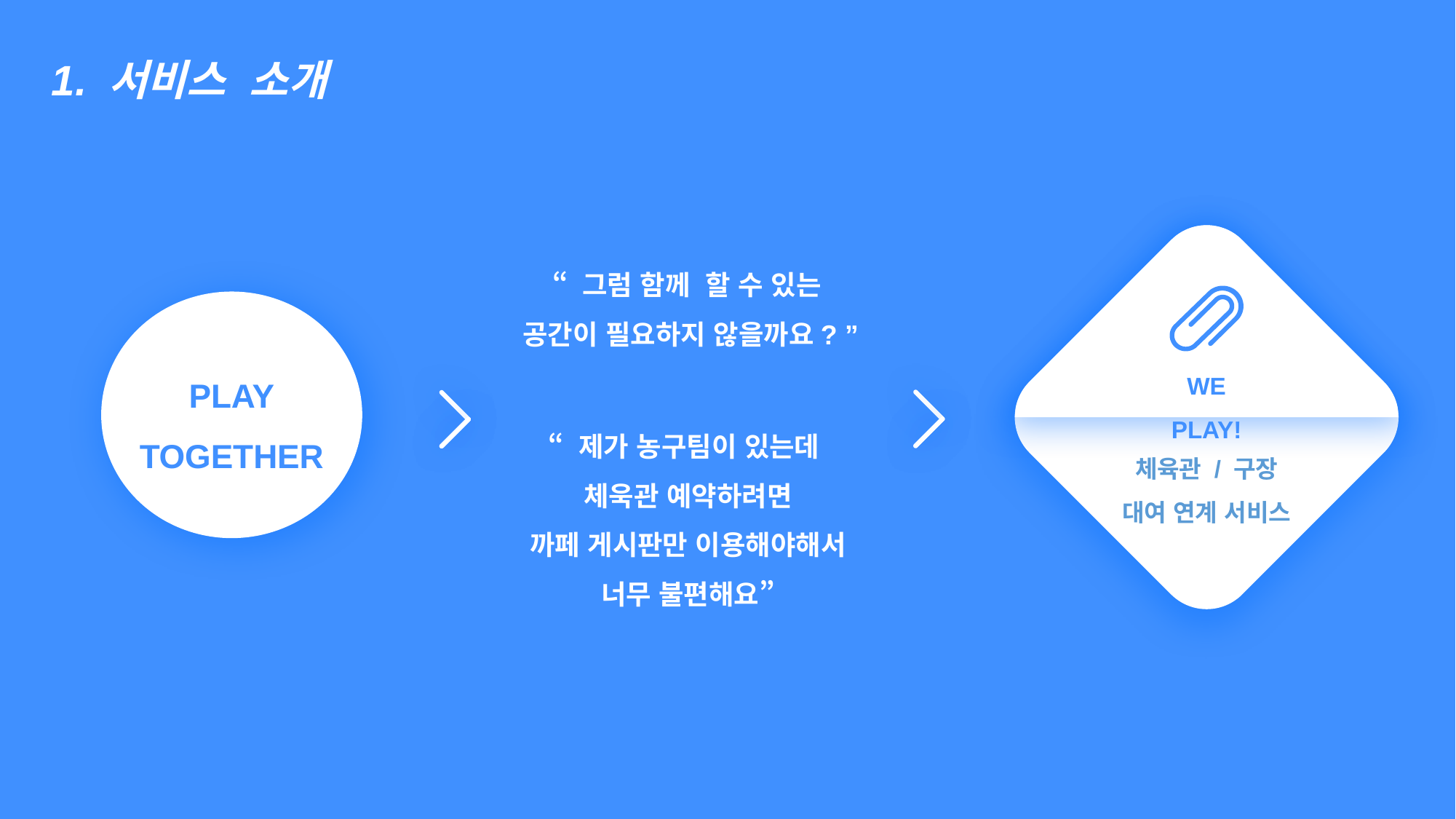

1. 서비스  소개

“ 그럼 함께  할 수 있는
공간이 필요하지 않을까요? ”

WE PLAY!
체육관 / 구장
대여 연계 서비스
PLAY
TOGETHER

“ 제가 농구팀이 있는데
체욱관 예약하려면
까페 게시판만 이용해야해서
너무 불편해요”